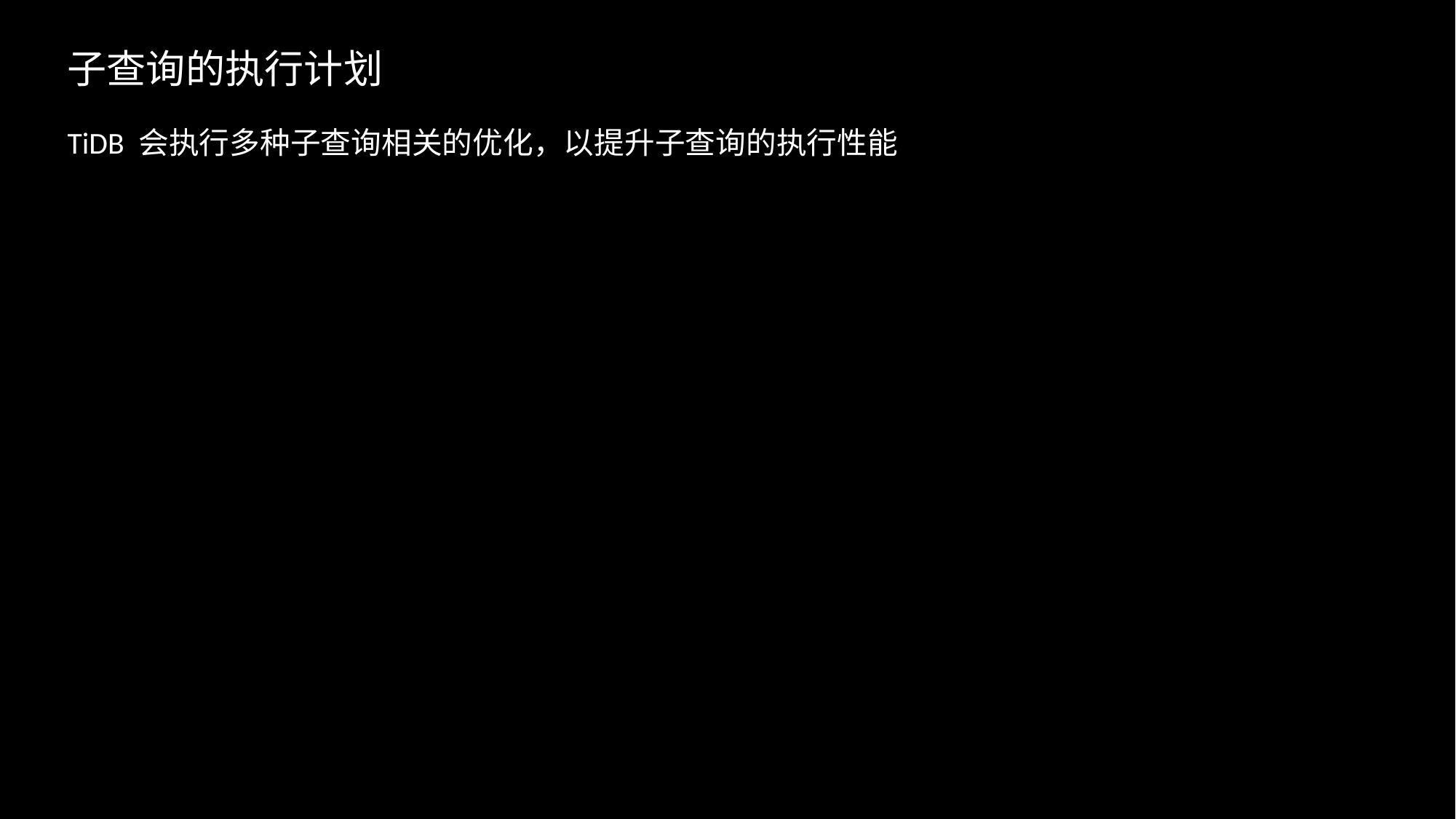

子查询的执行计划
TiDB 会执行多种子查询相关的优化，以提升子查询的执行性能